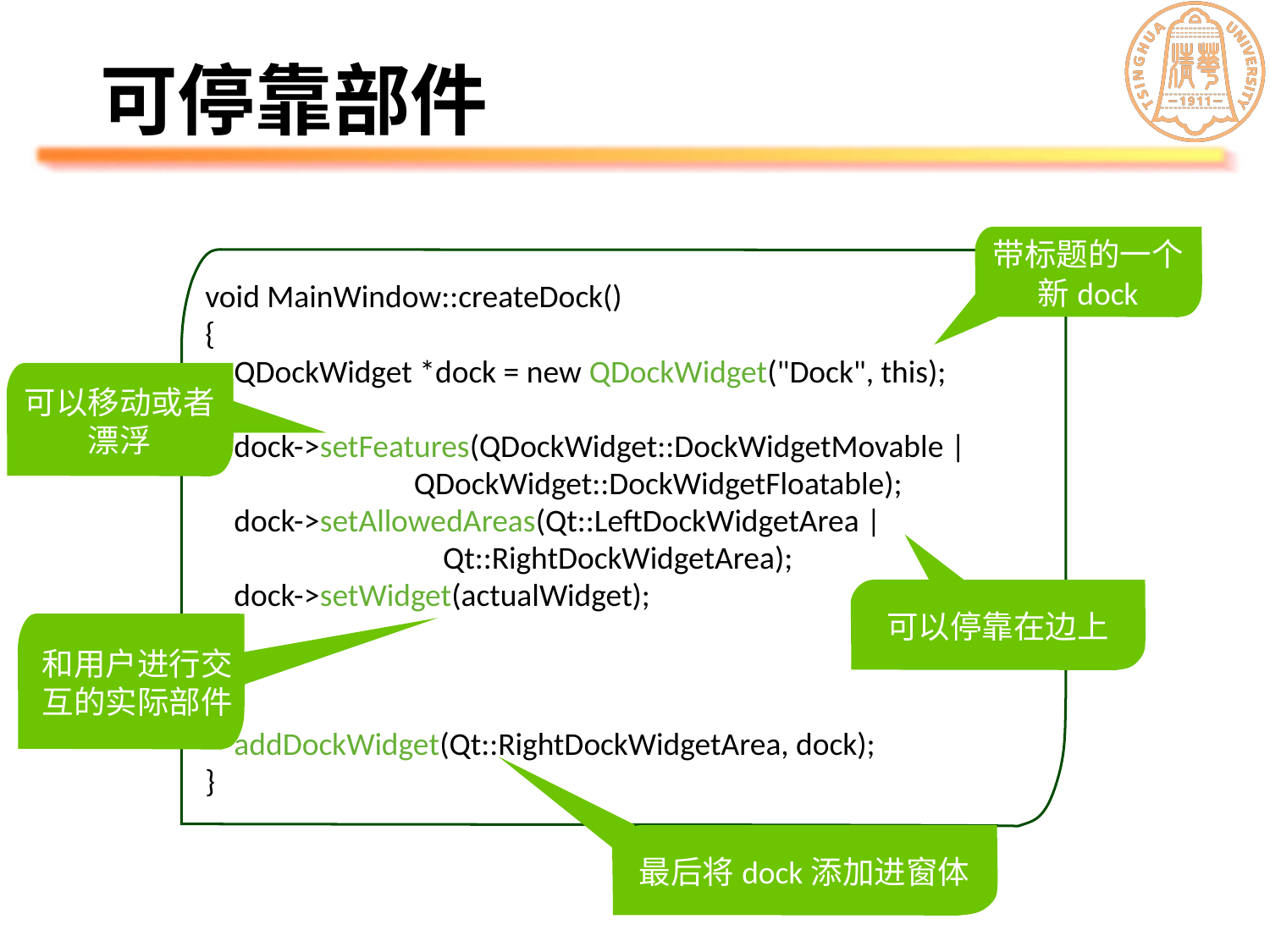

# 可停靠部件

带标题的一个新dock

void MainWindow::createDock()
{
    QDockWidget *dock = new QDockWidget("Dock", this);

    dock->setFeatures(QDockWidget::DockWidgetMovable |
                             QDockWidget::DockWidgetFloatable);
    dock->setAllowedAreas(Qt::LeftDockWidgetArea |
                                 Qt::RightDockWidgetArea);
    dock->setWidget(actualWidget);

    ...

    addDockWidget(Qt::RightDockWidgetArea, dock);
}

可以移动或者漂浮

可以停靠在边上
和用户进行交互的实际部件

最后将dock添加进窗体